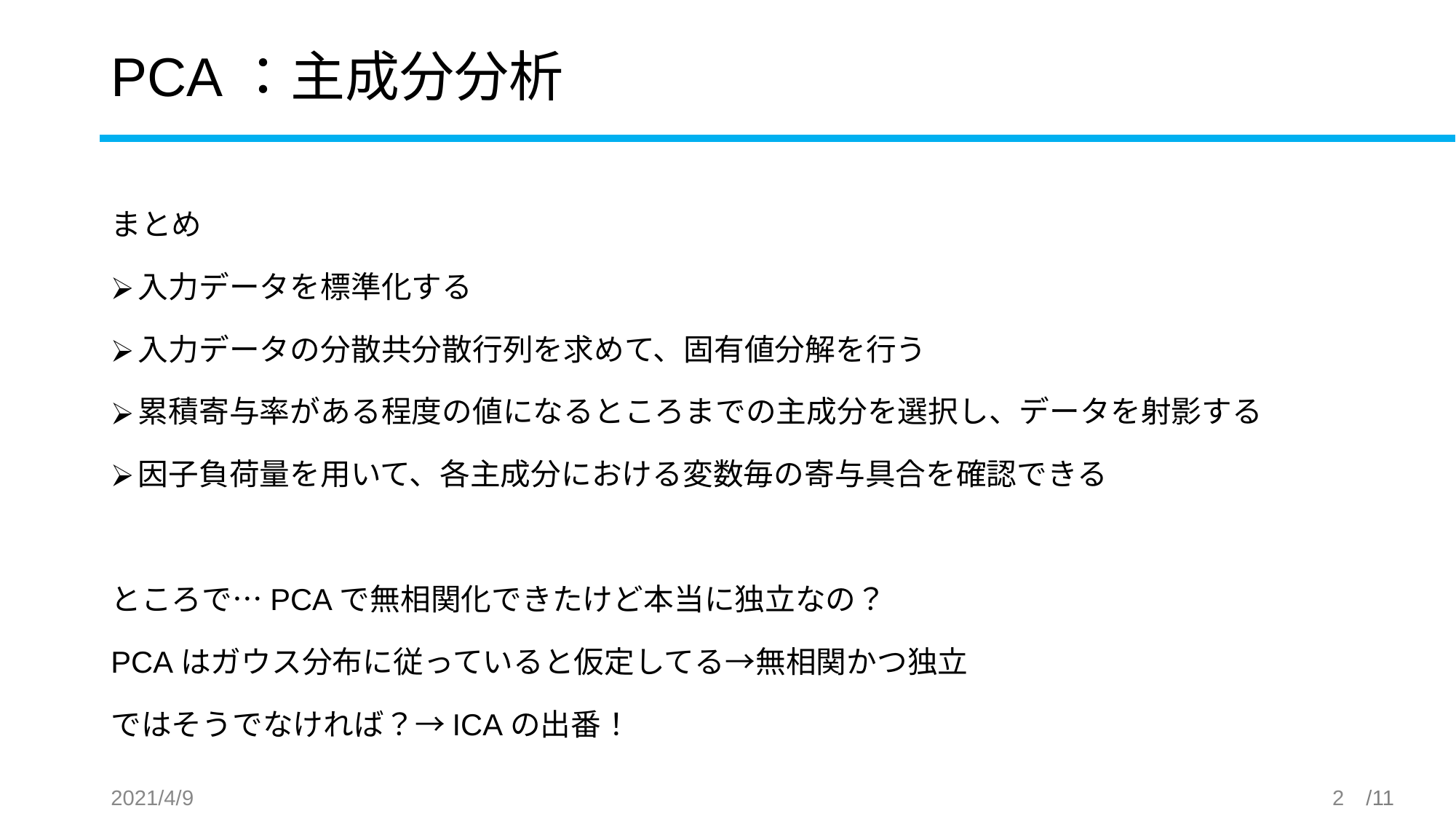

# PCA：主成分分析
まとめ
入力データを標準化する
入力データの分散共分散行列を求めて、固有値分解を行う
累積寄与率がある程度の値になるところまでの主成分を選択し、データを射影する
因子負荷量を用いて、各主成分における変数毎の寄与具合を確認できる

ところで…PCAで無相関化できたけど本当に独立なの？
PCAはガウス分布に従っていると仮定してる→無相関かつ独立
ではそうでなければ？→ICAの出番！
2021/4/9
2